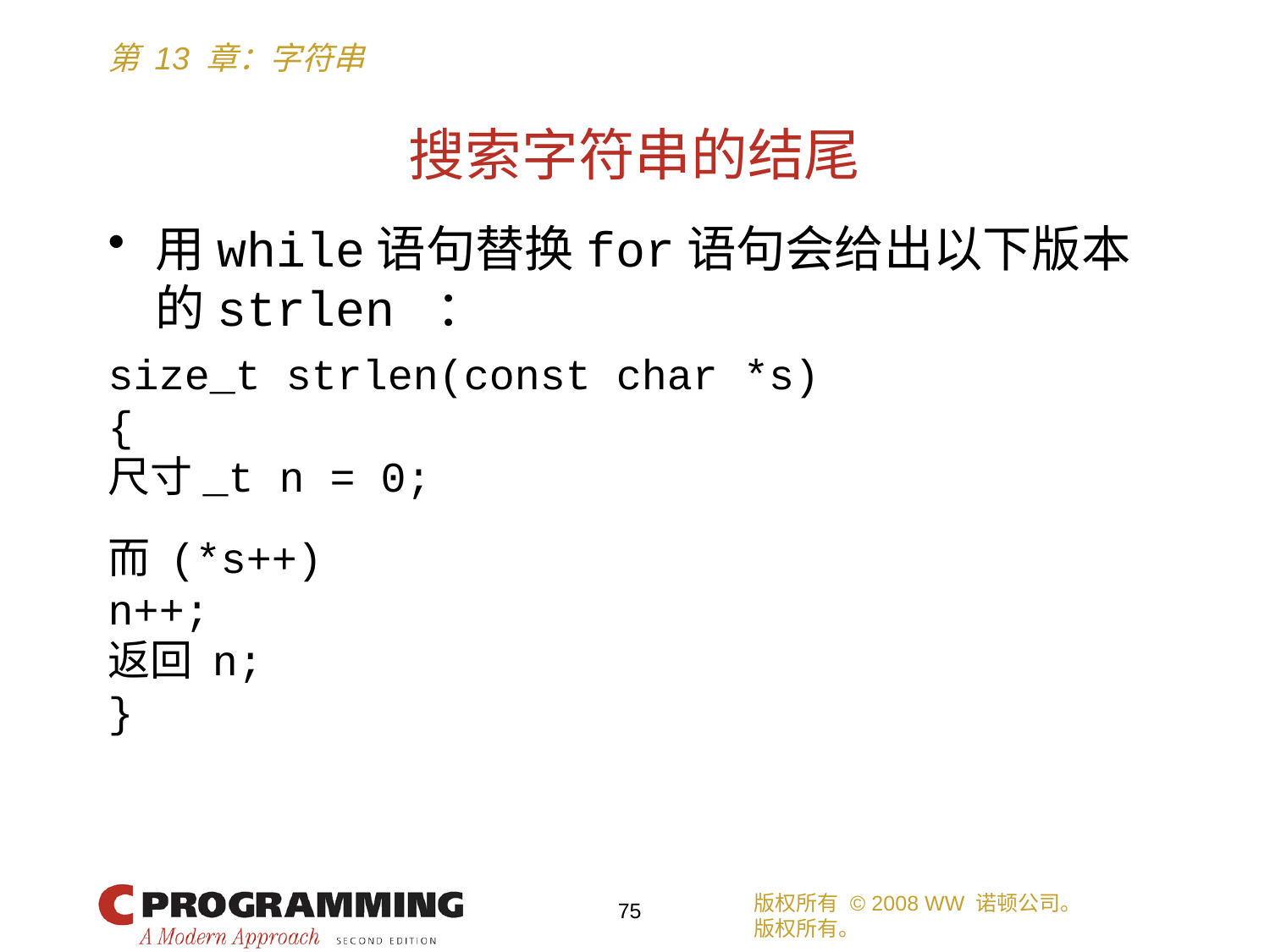

# 搜索字符串的结尾
用while语句替换for语句会给出以下版本的strlen ：
size_t strlen(const char *s)
{
尺寸_t n = 0;

而 (*s++)
n++;
返回 n;
}
版权所有 © 2008 WW 诺顿公司。
版权所有。
75